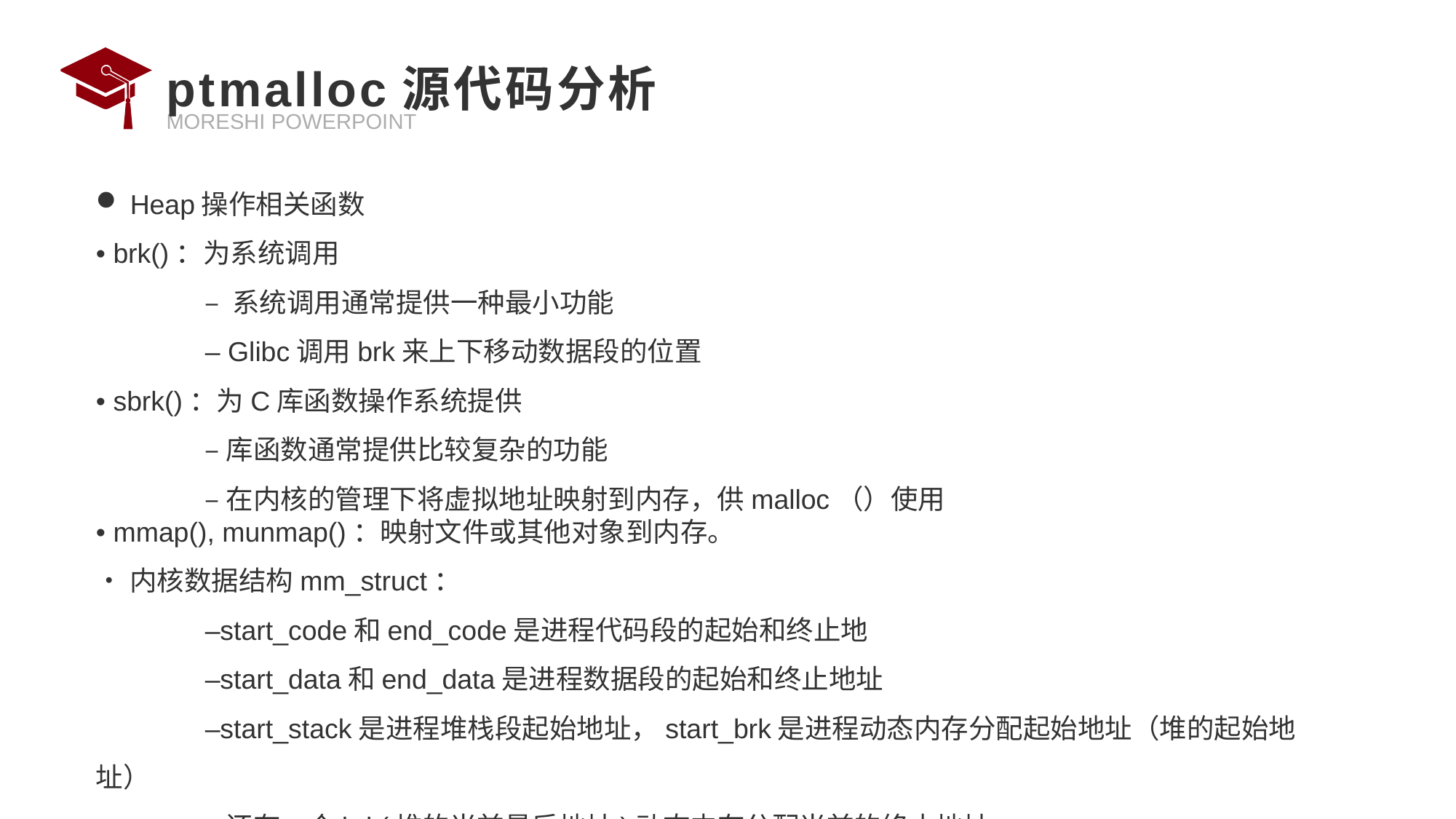

# ptmalloc源代码分析
Heap操作相关函数
• brk()：为系统调用
	– 系统调用通常提供一种最小功能
	– Glibc调用brk来上下移动数据段的位置
• sbrk()：为C库函数操作系统提供
	–库函数通常提供比较复杂的功能
	–在内核的管理下将虚拟地址映射到内存，供malloc（）使用
• mmap(), munmap()：映射文件或其他对象到内存。
•内核数据结构mm_struct：
	–start_code和end_code是进程代码段的起始和终止地
	–start_data和end_data是进程数据段的起始和终止地址
	–start_stack是进程堆栈段起始地址，start_brk是进程动态内存分配起始地址（堆的起始地址）
	–还有一个brk(堆的当前最后地址)动态内存分配当前的终止地址